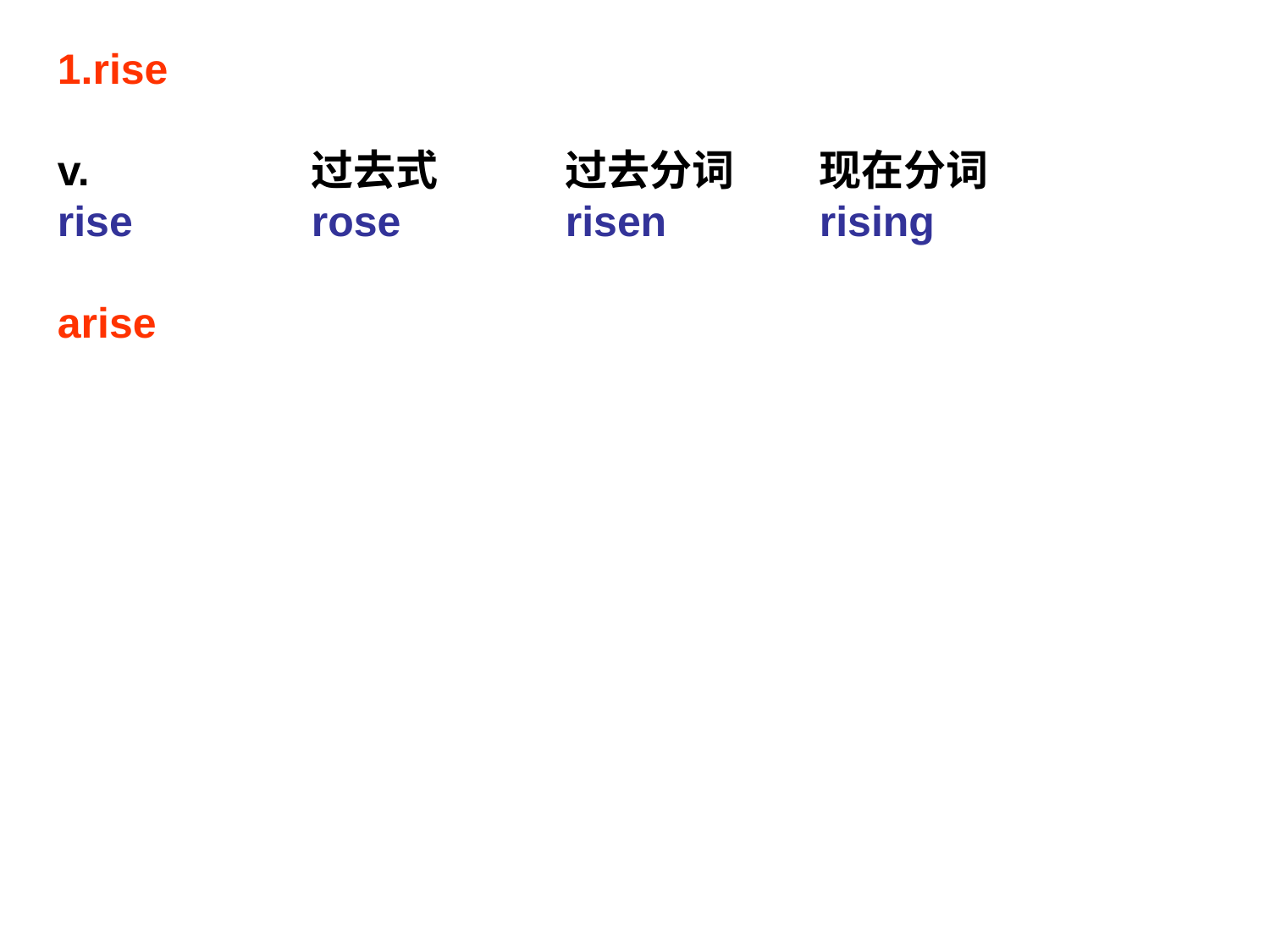

1.rise

v.		过去式	过去分词	现在分词
rise		rose		risen		rising

arise